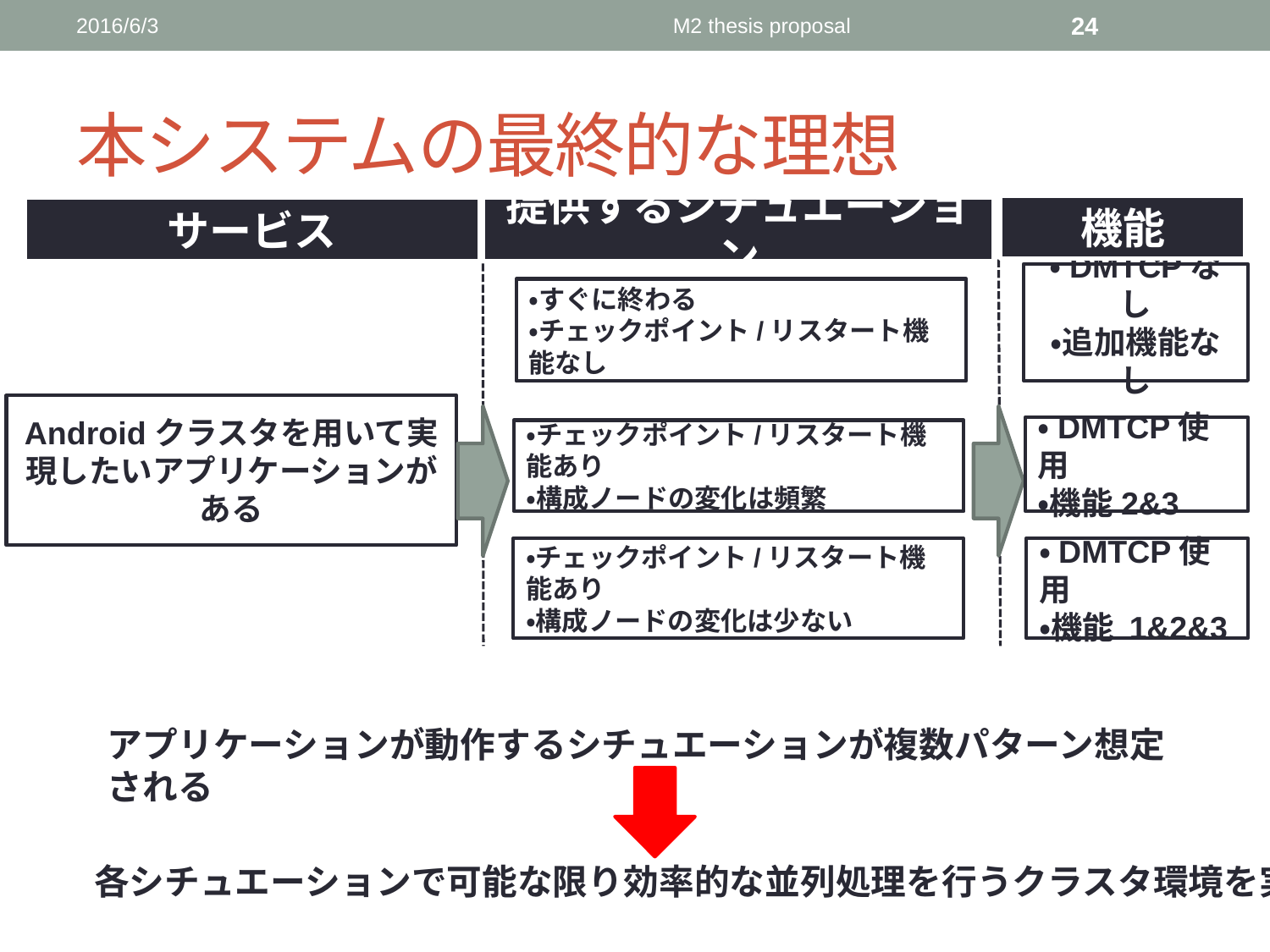

2016/6/3
M2 thesis proposal
24
# 本システムの最終的な理想
機能
サービス
提供するシチュエーション
・DMTCPなし
・追加機能なし
・すぐに終わる
・チェックポイント/リスタート機能なし
Androidクラスタを用いて実現したいアプリケーションがある

・DMTCP使用
・機能2&3
・チェックポイント/リスタート機能あり
・構成ノードの変化は頻繁
・DMTCP使用
・機能 1&2&3
・チェックポイント/リスタート機能あり
・構成ノードの変化は少ない
アプリケーションが動作するシチュエーションが複数パターン想定される

各シチュエーションで可能な限り効率的な並列処理を行うクラスタ環境を実現